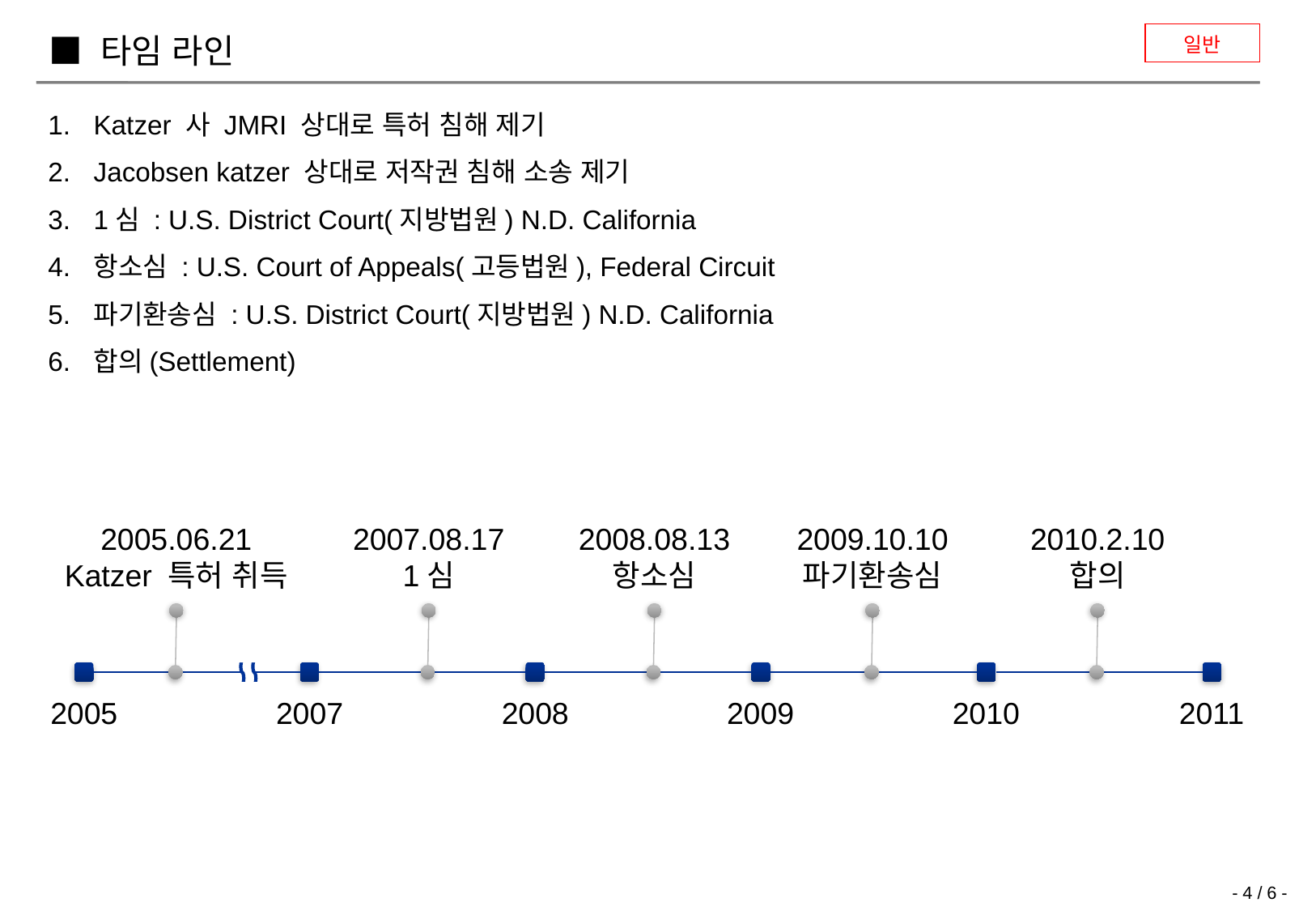

일반
■ 타임 라인
Katzer 사 JMRI 상대로 특허 침해 제기
Jacobsen katzer 상대로 저작권 침해 소송 제기
1심 : U.S. District Court(지방법원) N.D. California
항소심 : U.S. Court of Appeals(고등법원), Federal Circuit
파기환송심 : U.S. District Court(지방법원) N.D. California
합의(Settlement)
2005.06.21
Katzer 특허 취득
2007.08.17
1심
2008.08.13
항소심
2009.10.10
파기환송심
2010.2.10
합의

2005
2007
2008
2009
2010
2011